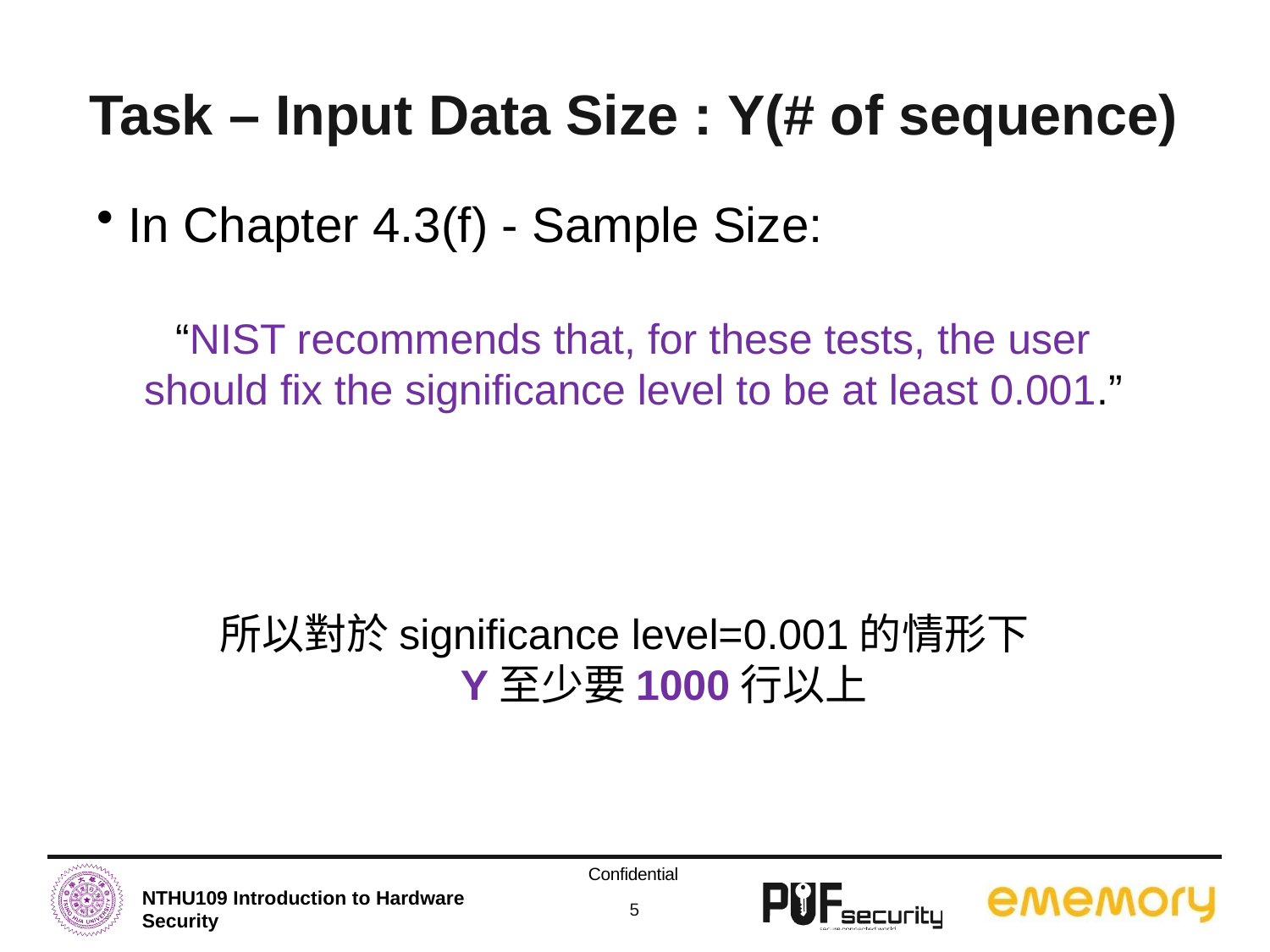

Task – Input Data Size : Y(# of sequence)

In Chapter 4.3(f) - Sample Size:

“NIST recommends that, for these tests, the user should fix the significance level to be at least 0.001.”

所以對於significance level=0.001的情形下
Y至少要1000行以上
Confidential
5
NTHU109 Introduction to Hardware Security